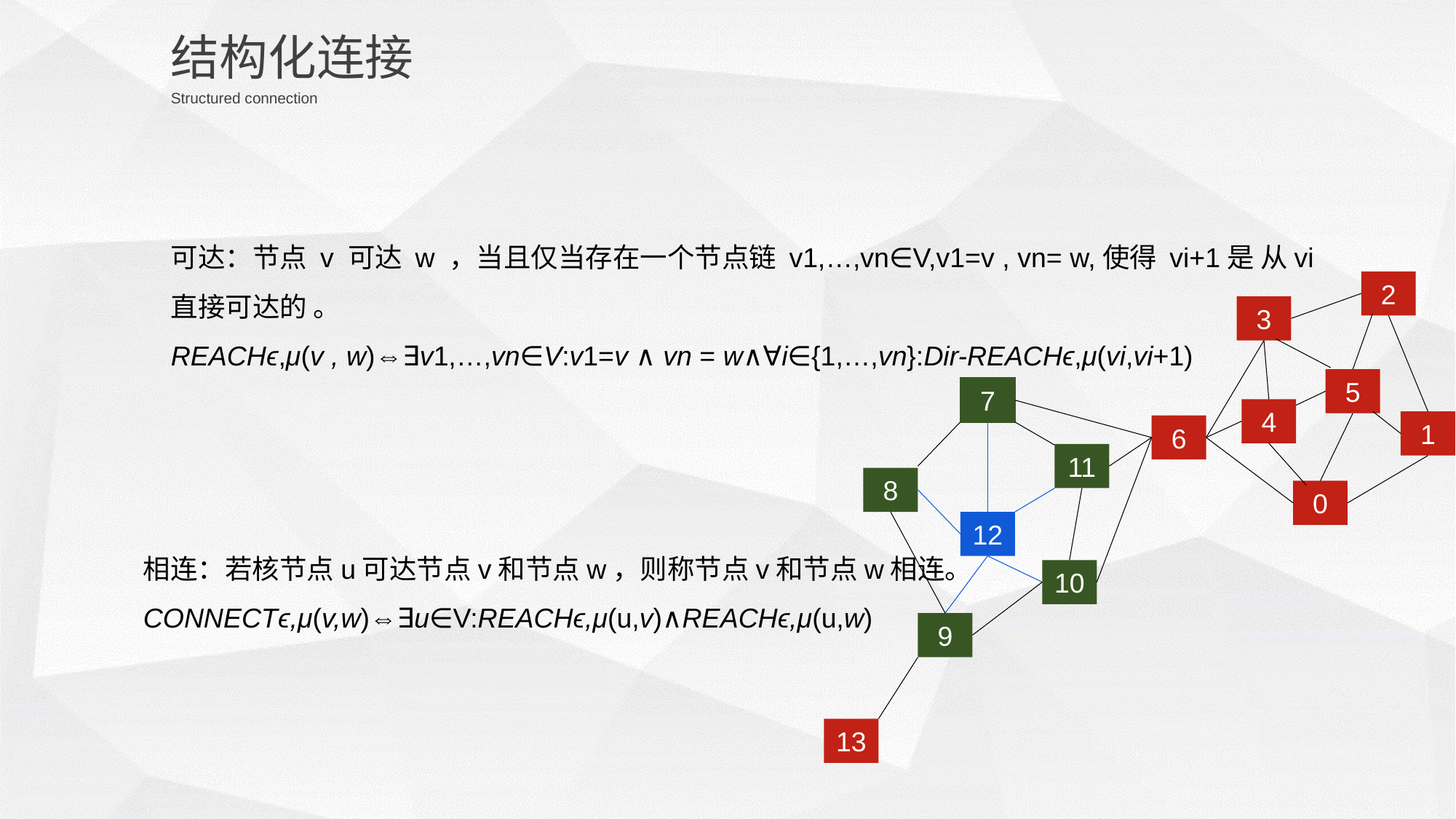

结构化连接
Structured connection
可达：节点 v 可达 w ，当且仅当存在一个节点链 v1,…,vn∈V,v1=v , vn= w,使得 vi+1是 从vi
直接可达的 。
REACHϵ,μ(v , w)⇔∃v1,…,vn∈V:v1=v ∧ vn = w∧∀i∈{1,…,vn}:Dir-REACHϵ,μ(vi,vi+1)
2
3
5
7
4
1
6
11
8
0
12
相连：若核节点u可达节点v和节点w，则称节点v和节点w相连。
CONNECTϵ,μ(v,w)⇔∃u∈V:REACHϵ,μ(u,v)∧REACHϵ,μ(u,w)
10
9
13